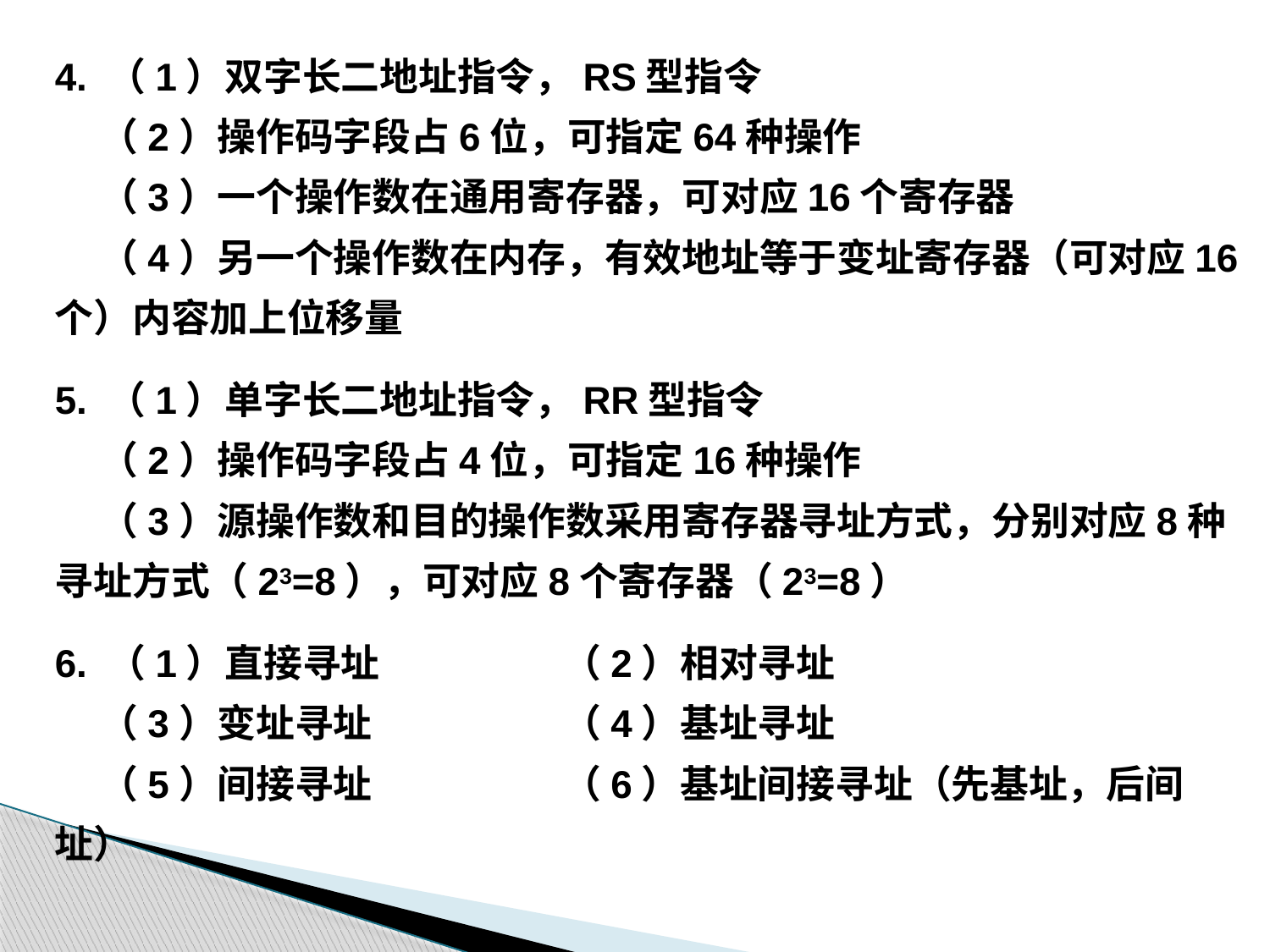

4. （1）双字长二地址指令，RS型指令
    （2）操作码字段占6位，可指定64种操作
    （3）一个操作数在通用寄存器，可对应16个寄存器
    （4）另一个操作数在内存，有效地址等于变址寄存器（可对应16个）内容加上位移量
5. （1）单字长二地址指令，RR型指令
    （2）操作码字段占4位，可指定16种操作
    （3）源操作数和目的操作数采用寄存器寻址方式，分别对应8种寻址方式（23=8），可对应8个寄存器（23=8）
6. （1）直接寻址		（2）相对寻址
    （3）变址寻址		（4）基址寻址
    （5）间接寻址		（6）基址间接寻址（先基址，后间址）